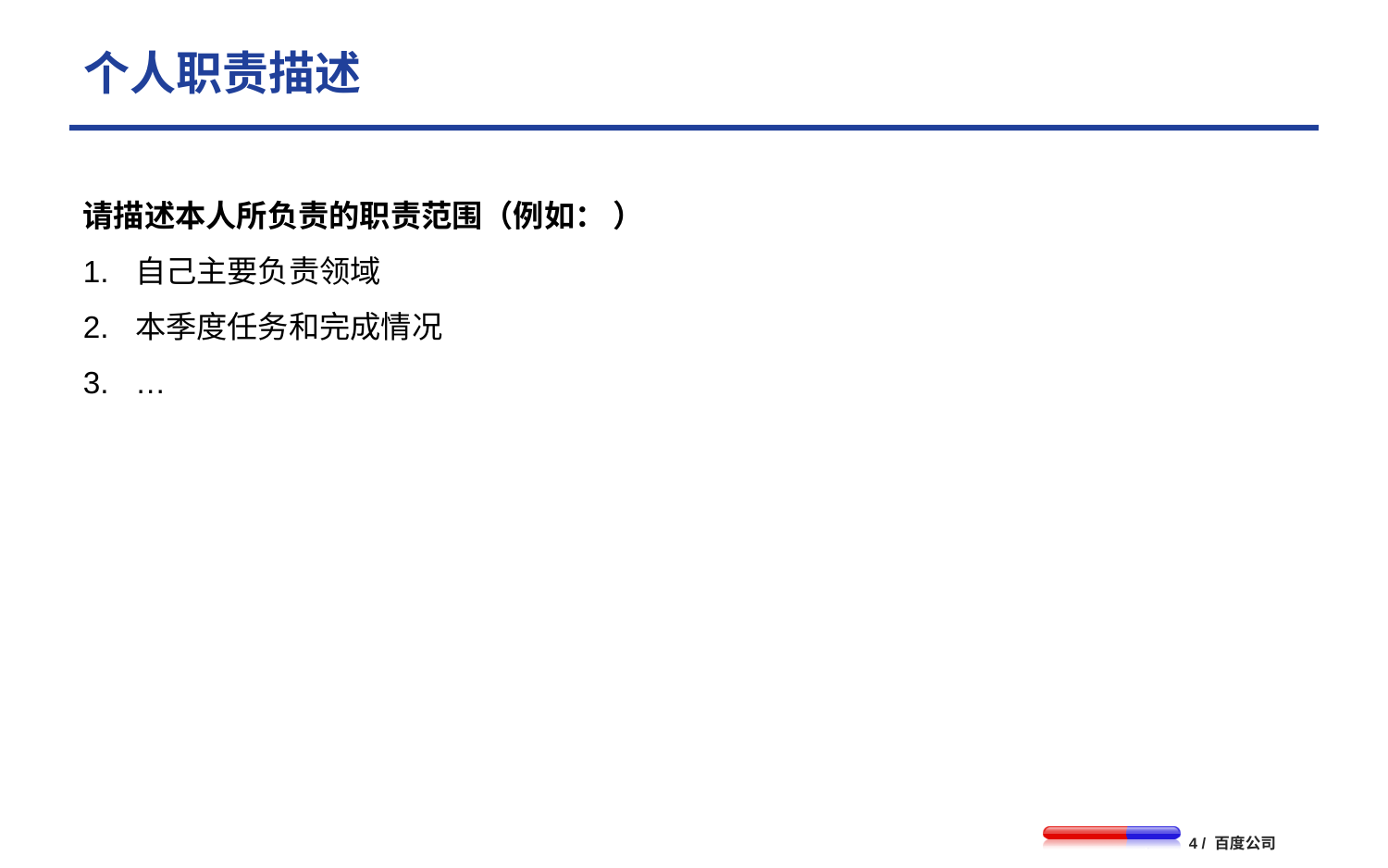

# 个人职责描述
请描述本人所负责的职责范围（例如： ）
自己主要负责领域
本季度任务和完成情况
…